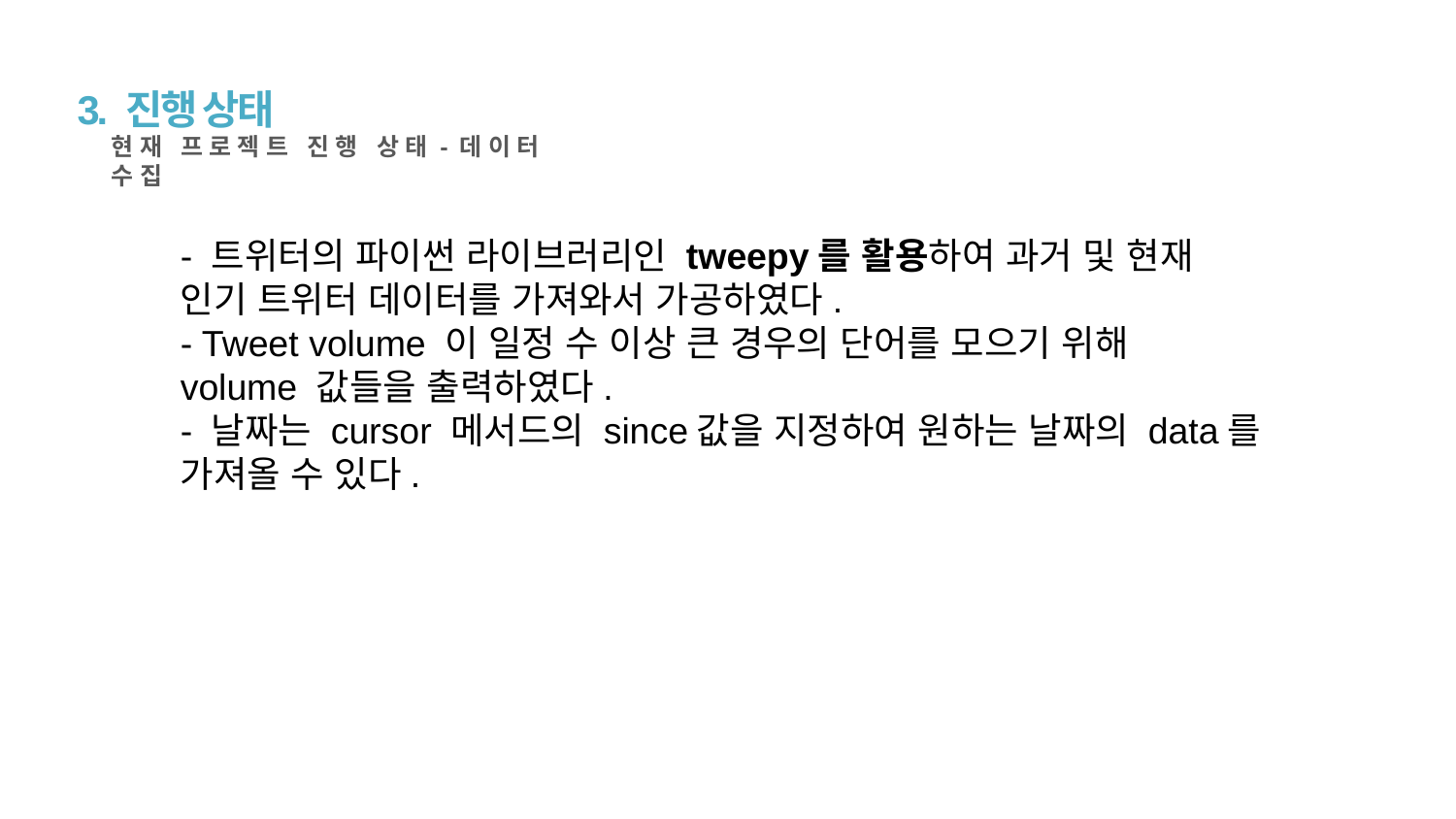

3. 진행 상태
현재 프로젝트 진행 상태-데이터 수집
- 트위터의 파이썬 라이브러리인 tweepy를 활용하여 과거 및 현재 인기 트위터 데이터를 가져와서 가공하였다.
- Tweet volume 이 일정 수 이상 큰 경우의 단어를 모으기 위해 volume 값들을 출력하였다.
- 날짜는 cursor 메서드의 since값을 지정하여 원하는 날짜의 data를 가져올 수 있다.